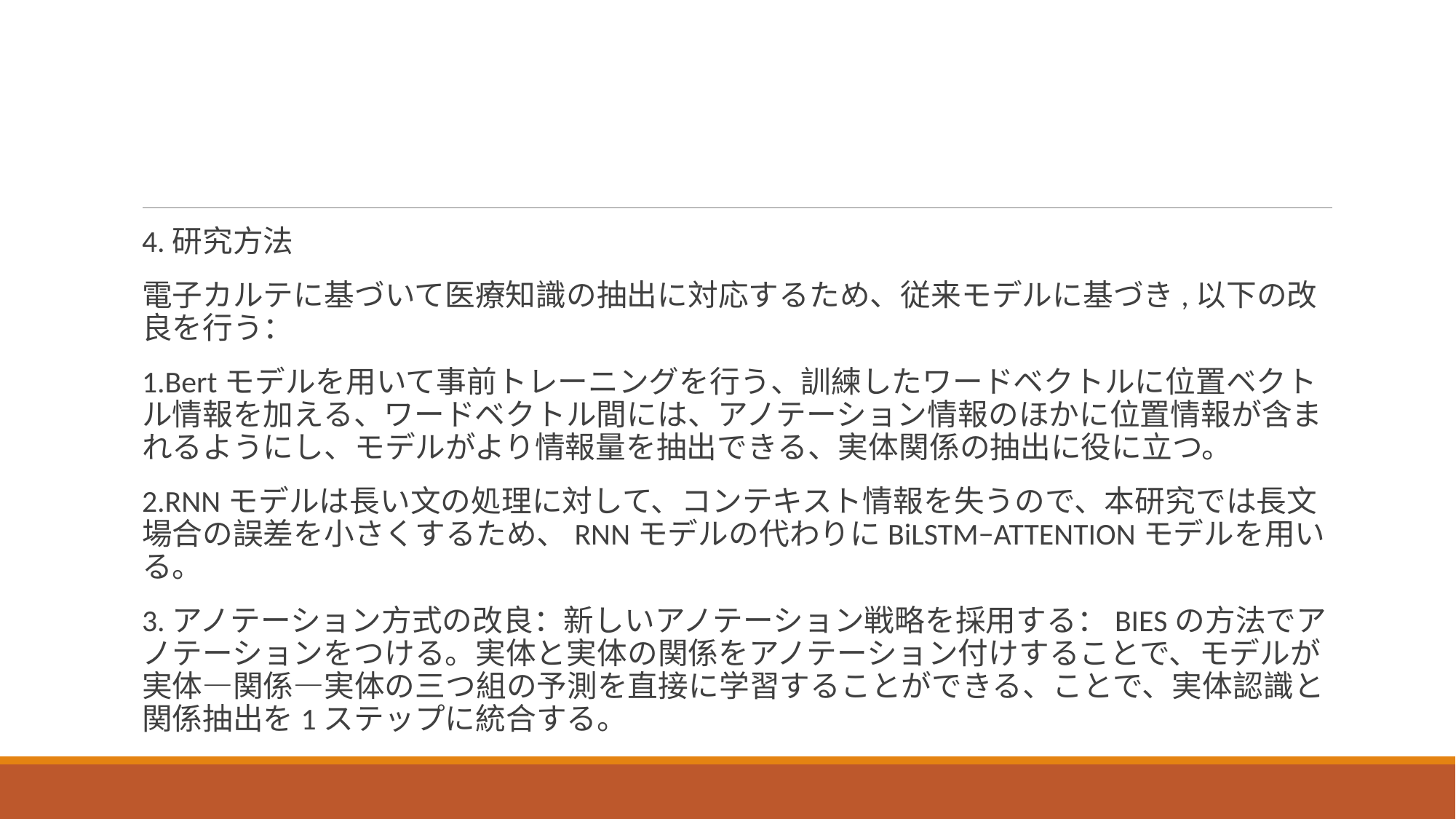

4.研究方法
電子カルテに基づいて医療知識の抽出に対応するため、従来モデルに基づき,以下の改良を行う：
1.Bertモデルを用いて事前トレーニングを行う、訓練したワードベクトルに位置ベクトル情報を加える、ワードベクトル間には、アノテーション情報のほかに位置情報が含まれるようにし、モデルがより情報量を抽出できる、実体関係の抽出に役に立つ。
2.RNNモデルは長い文の処理に対して、コンテキスト情報を失うので、本研究では長文場合の誤差を小さくするため、RNNモデルの代わりにBiLSTM−ATTENTIONモデルを用いる。
3.アノテーション方式の改良：新しいアノテーション戦略を採用する：BIESの方法でアノテーションをつける。実体と実体の関係をアノテーション付けすることで、モデルが実体—関係—実体の三つ組の予測を直接に学習することができる、ことで、実体認識と関係抽出を1ステップに統合する。